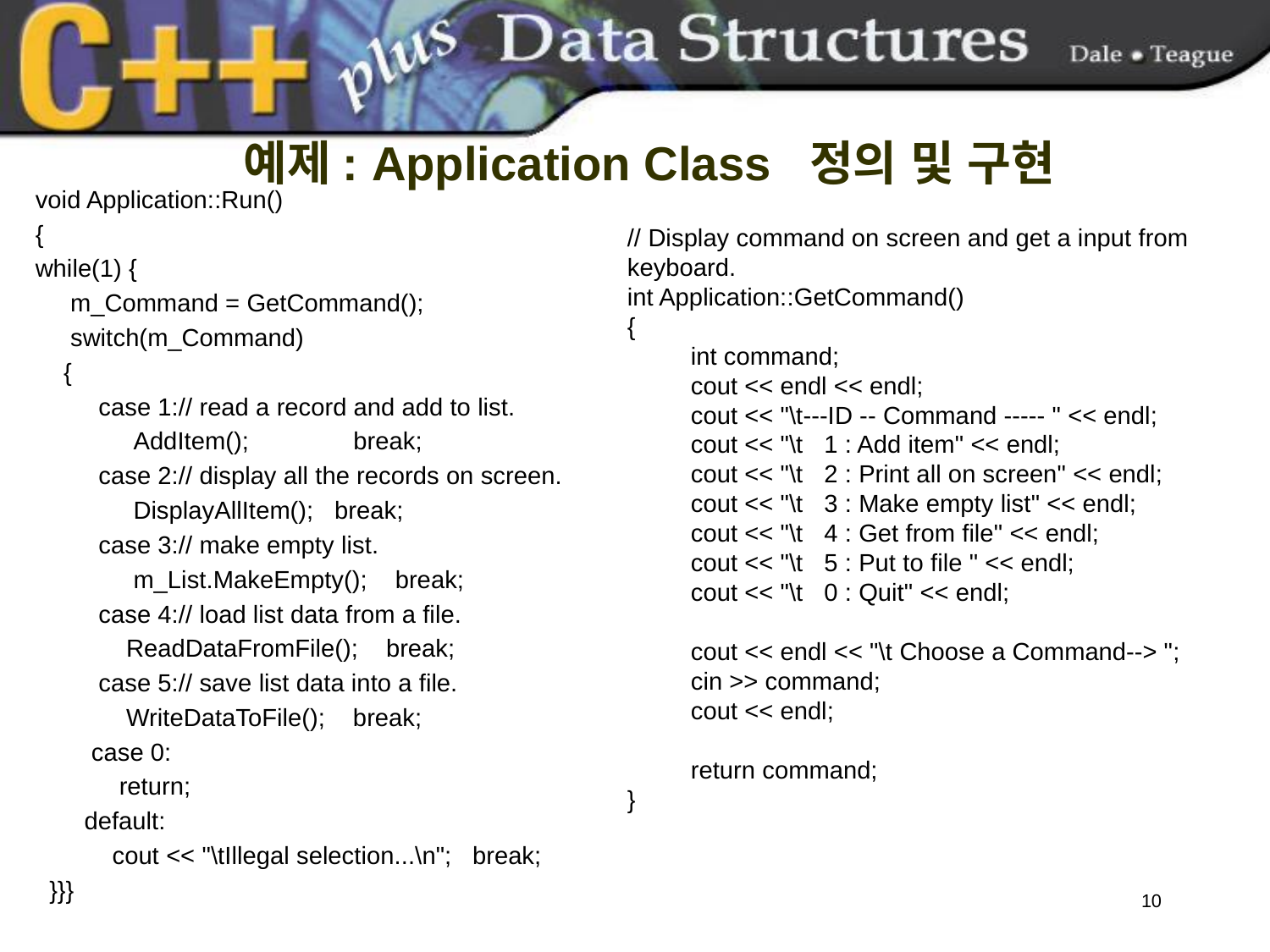

# 예제: Application Class  정의 및 구현
void Application::Run()
{
while(1) {
     m_Command = GetCommand();
     switch(m_Command)
    {
         case 1:// read a record and add to list.
              AddItem();               break;
         case 2:// display all the records on screen.
              DisplayAllItem();   break;
         case 3:// make empty list.
              m_List.MakeEmpty();    break;
         case 4:// load list data from a file.
             ReadDataFromFile();    break;
         case 5:// save list data into a file.
             WriteDataToFile();    break;
        case 0:
            return;
       default:
           cout << "\tIllegal selection...\n";   break;
  }}}

// Display command on screen and get a input from keyboard.
int Application::GetCommand()
{
int command;
cout << endl << endl;
cout << "\t---ID -- Command ----- " << endl;
cout << "\t   1 : Add item" << endl;
cout << "\t   2 : Print all on screen" << endl;
cout << "\t   3 : Make empty list" << endl;
cout << "\t   4 : Get from file" << endl;
cout << "\t   5 : Put to file " << endl;
cout << "\t   0 : Quit" << endl;

cout << endl << "\t Choose a Command--> ";
cin >> command;
cout << endl;

return command;
}